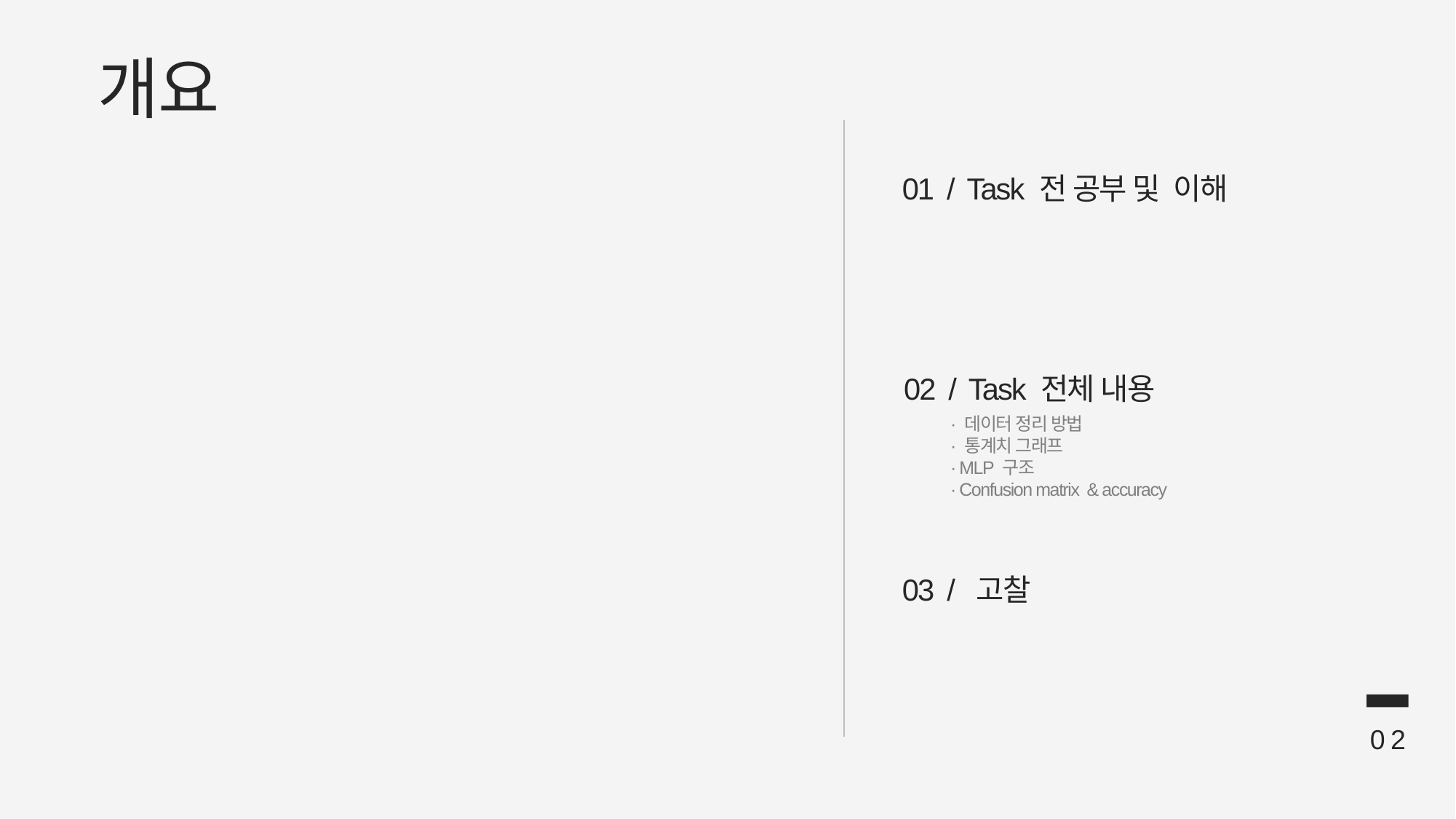

개요
01  /  Task 전 공부 및  이해
02  /  Task 전체 내용
· 데이터 정리 방법
· 통계치 그래프
· MLP 구조
· Confusion matrix  & accuracy
03  /  고찰

0 2